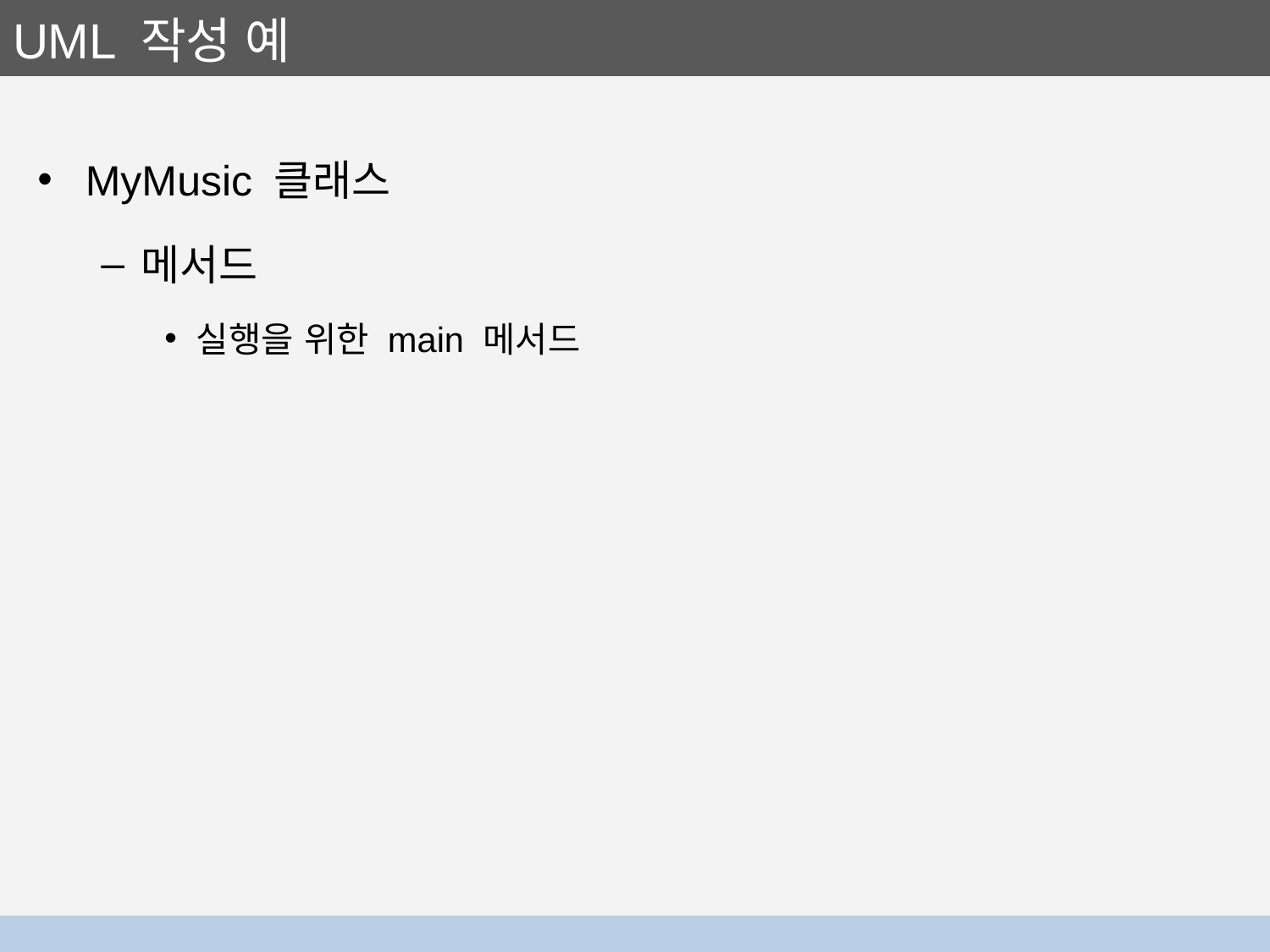

# UML 작성 예
MyMusic 클래스
메서드
실행을 위한 main 메서드